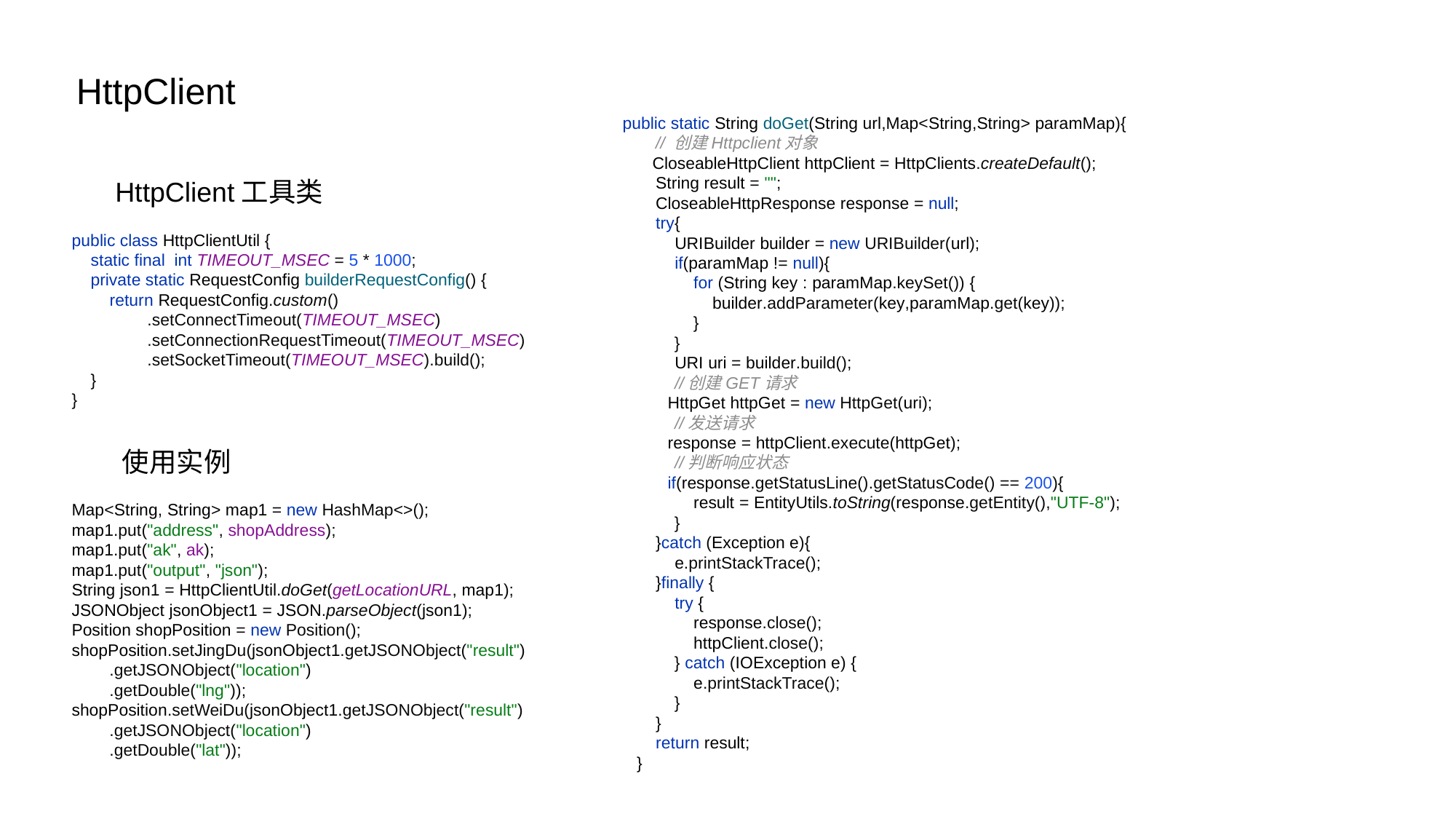

HttpClient
 public static String doGet(String url,Map<String,String> paramMap){
        // 创建Httpclient对象
        CloseableHttpClient httpClient = HttpClients.createDefault();
        String result = "";
        CloseableHttpResponse response = null;
        try{
            URIBuilder builder = new URIBuilder(url);
            if(paramMap != null){
                for (String key : paramMap.keySet()) {
                    builder.addParameter(key,paramMap.get(key));
                }
            }
            URI uri = builder.build();
            //创建GET请求
            HttpGet httpGet = new HttpGet(uri);
            //发送请求
            response = httpClient.execute(httpGet);
            //判断响应状态
            if(response.getStatusLine().getStatusCode() == 200){
                result = EntityUtils.toString(response.getEntity(),"UTF-8");
            }
        }catch (Exception e){
            e.printStackTrace();
        }finally {
            try {
                response.close();
                httpClient.close();
            } catch (IOException e) {
                e.printStackTrace();
            }
        }
        return result;
    }
HttpClient工具类
public class HttpClientUtil {
    static final  int TIMEOUT_MSEC = 5 * 1000;
    private static RequestConfig builderRequestConfig() {
        return RequestConfig.custom()
                .setConnectTimeout(TIMEOUT_MSEC)
                .setConnectionRequestTimeout(TIMEOUT_MSEC)
                .setSocketTimeout(TIMEOUT_MSEC).build();
    }
}
使用实例
Map<String, String> map1 = new HashMap<>();
map1.put("address", shopAddress);
map1.put("ak", ak);
map1.put("output", "json");
String json1 = HttpClientUtil.doGet(getLocationURL, map1);
JSONObject jsonObject1 = JSON.parseObject(json1);
Position shopPosition = new Position();
shopPosition.setJingDu(jsonObject1.getJSONObject("result")
        .getJSONObject("location")
        .getDouble("lng"));
shopPosition.setWeiDu(jsonObject1.getJSONObject("result")
        .getJSONObject("location")
        .getDouble("lat"));